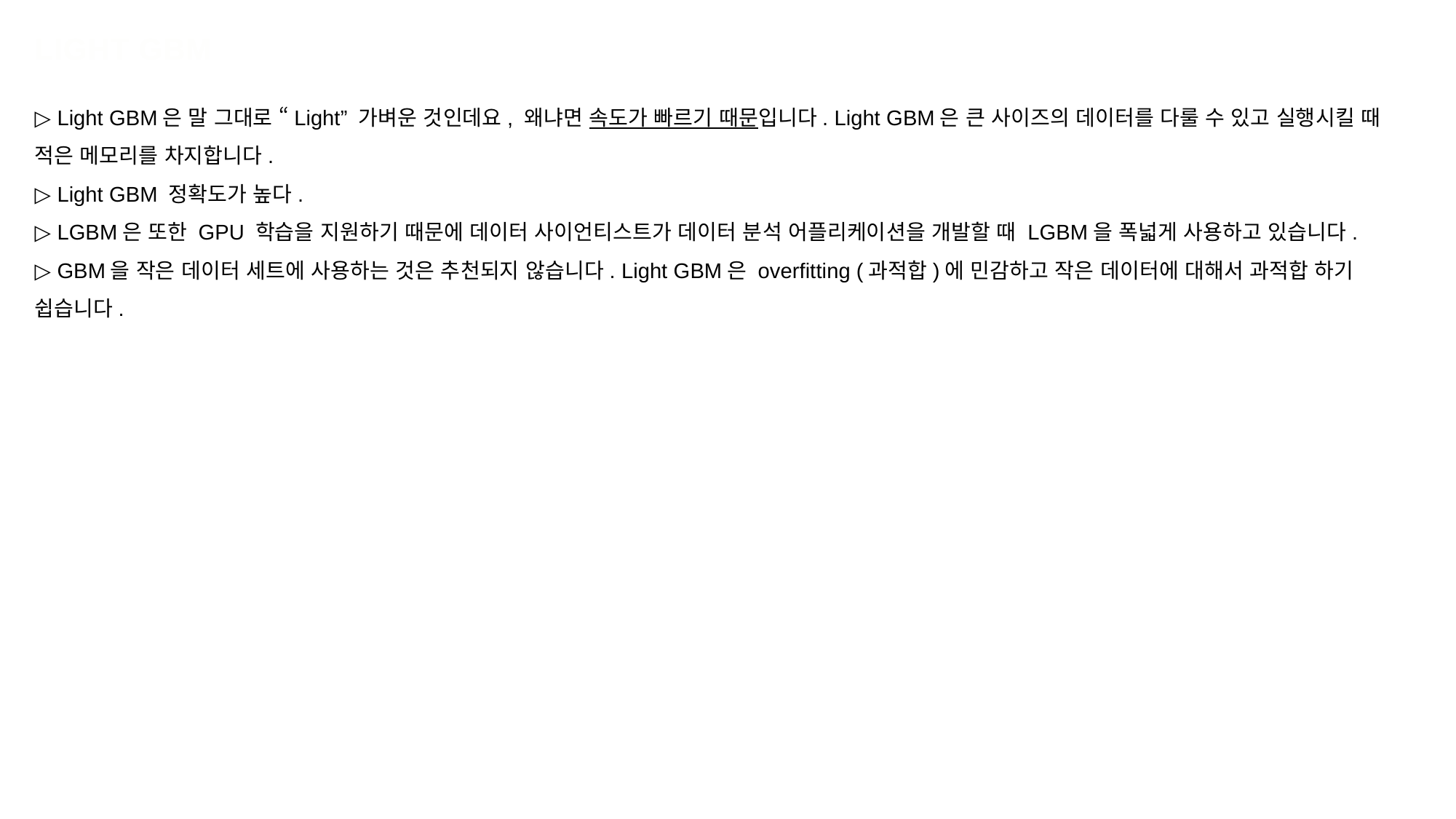

LIGHT GBM
▷ Light GBM은 말 그대로 “Light” 가벼운 것인데요, 왜냐면 속도가 빠르기 때문입니다. Light GBM은 큰 사이즈의 데이터를 다룰 수 있고 실행시킬 때 적은 메모리를 차지합니다.
▷ Light GBM 정확도가 높다.
▷ LGBM은 또한 GPU 학습을 지원하기 때문에 데이터 사이언티스트가 데이터 분석 어플리케이션을 개발할 때 LGBM을 폭넓게 사용하고 있습니다.
▷ GBM을 작은 데이터 세트에 사용하는 것은 추천되지 않습니다. Light GBM은 overfitting (과적합)에 민감하고 작은 데이터에 대해서 과적합 하기 쉽습니다.